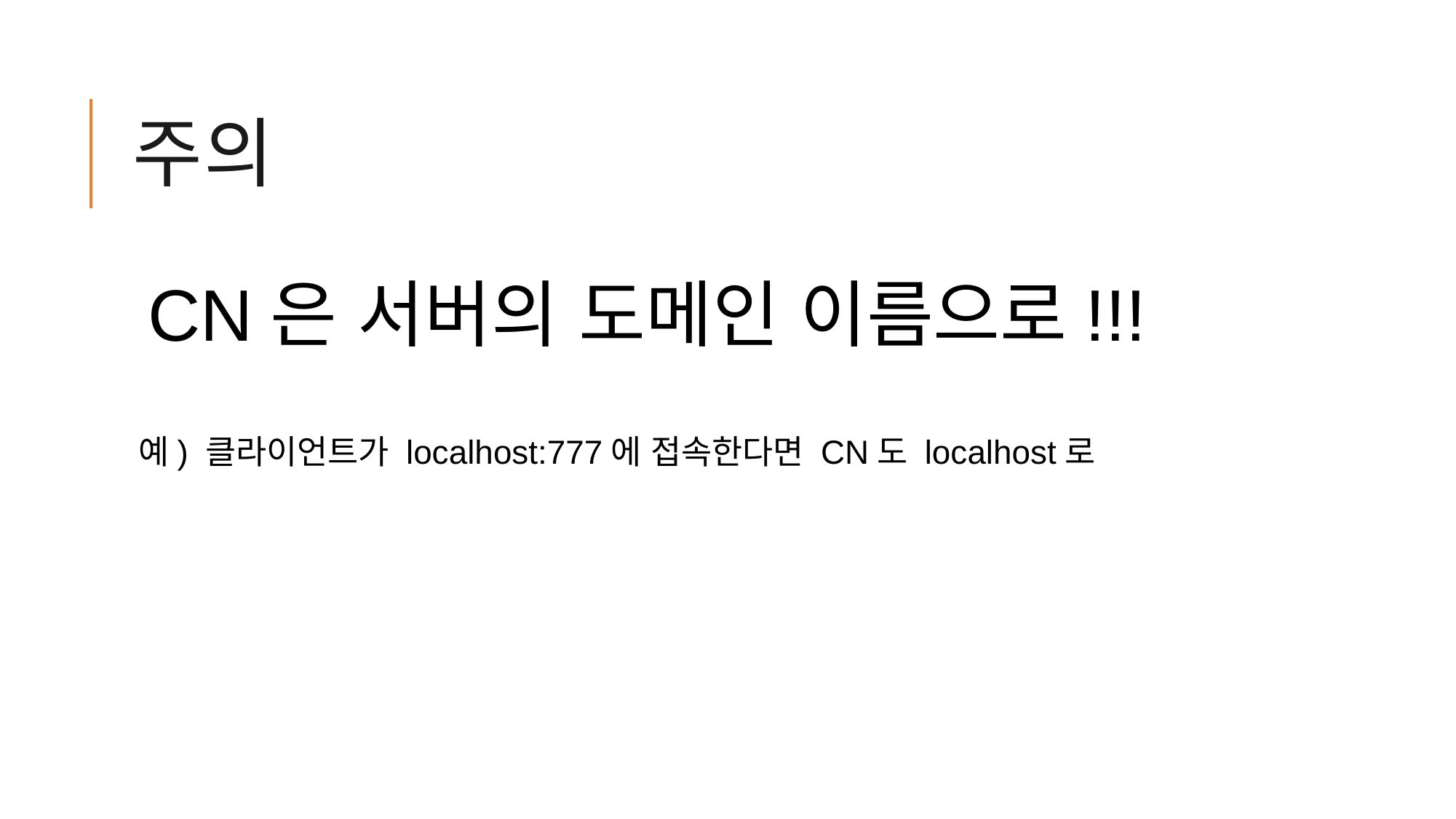

# 주의
CN은 서버의 도메인 이름으로!!!

예) 클라이언트가 localhost:777에 접속한다면 CN도 localhost로